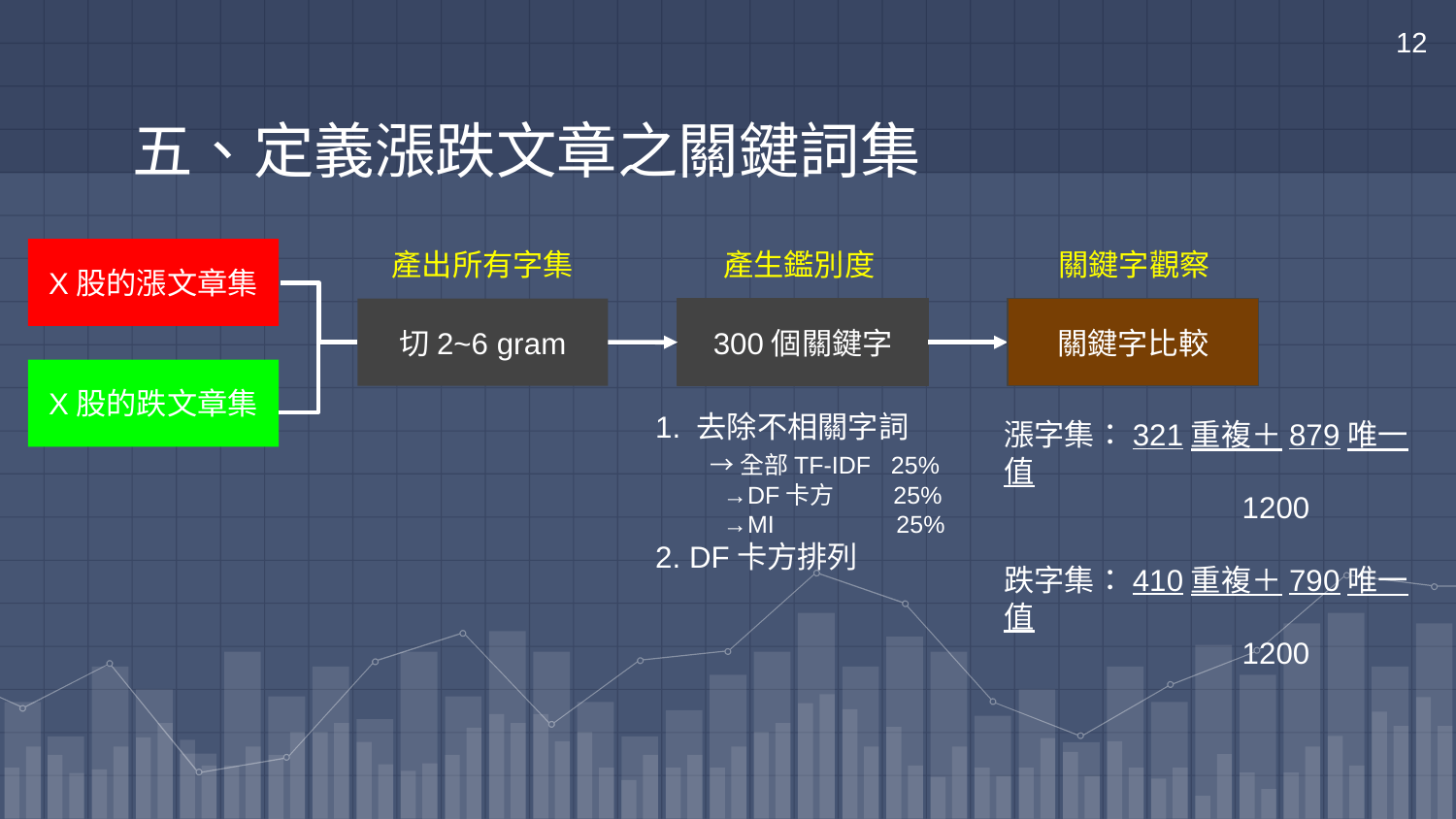

12
# 五、定義漲跌文章之關鍵詞集
產出所有字集
產生鑑別度
關鍵字觀察
X股的漲文章集
切2~6 gram
300個關鍵字
關鍵字比較
X股的跌文章集
1. 去除不相關字詞
        →全部TF-IDF   25%
          →DF卡方          25%
          →MI                  25%
2. DF卡方排列
漲字集：321重複＋879唯一值
                            1200

跌字集：410重複＋790唯一值
                            1200